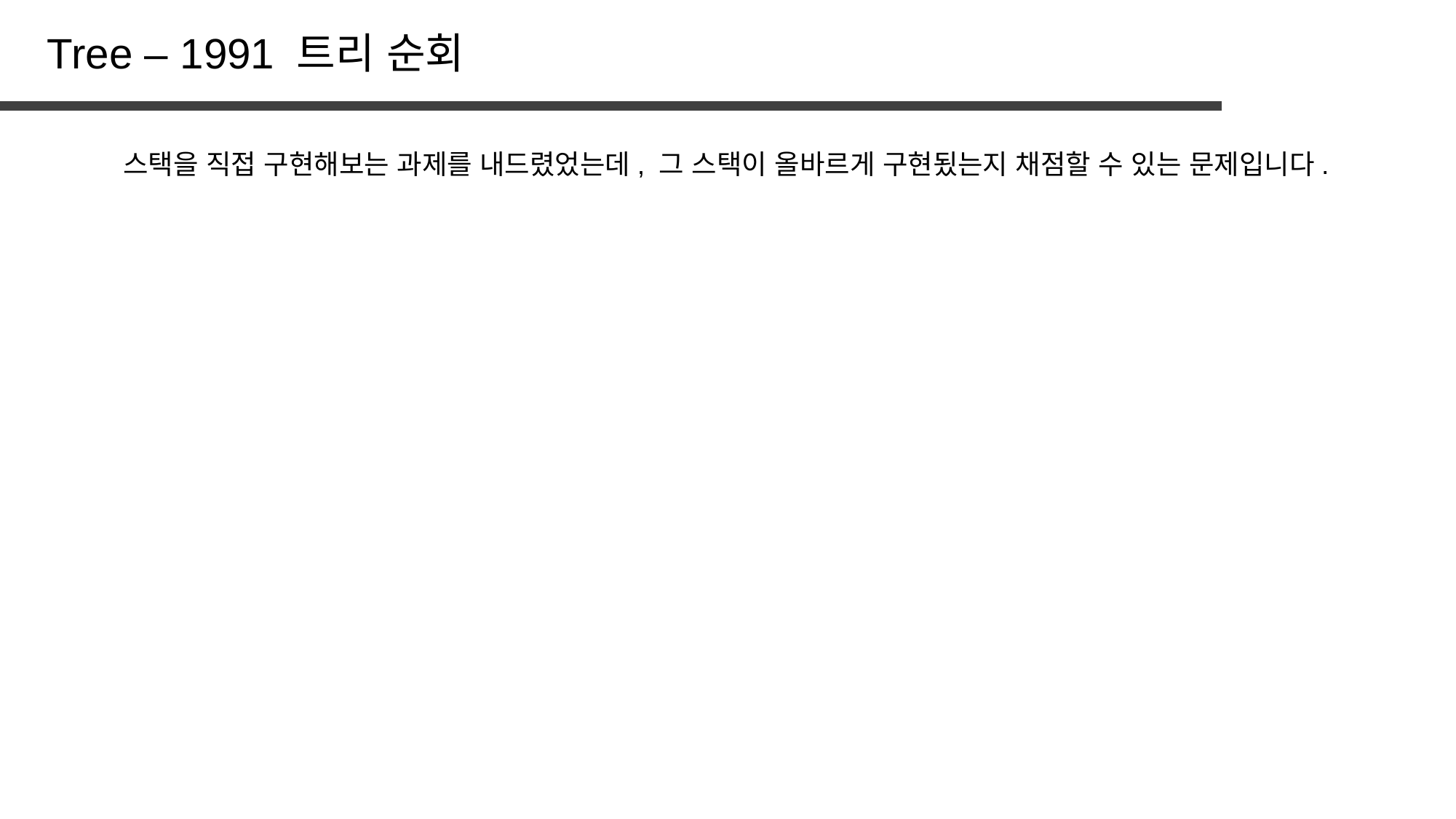

Tree – 1991 트리 순회
스택을 직접 구현해보는 과제를 내드렸었는데, 그 스택이 올바르게 구현됬는지 채점할 수 있는 문제입니다.